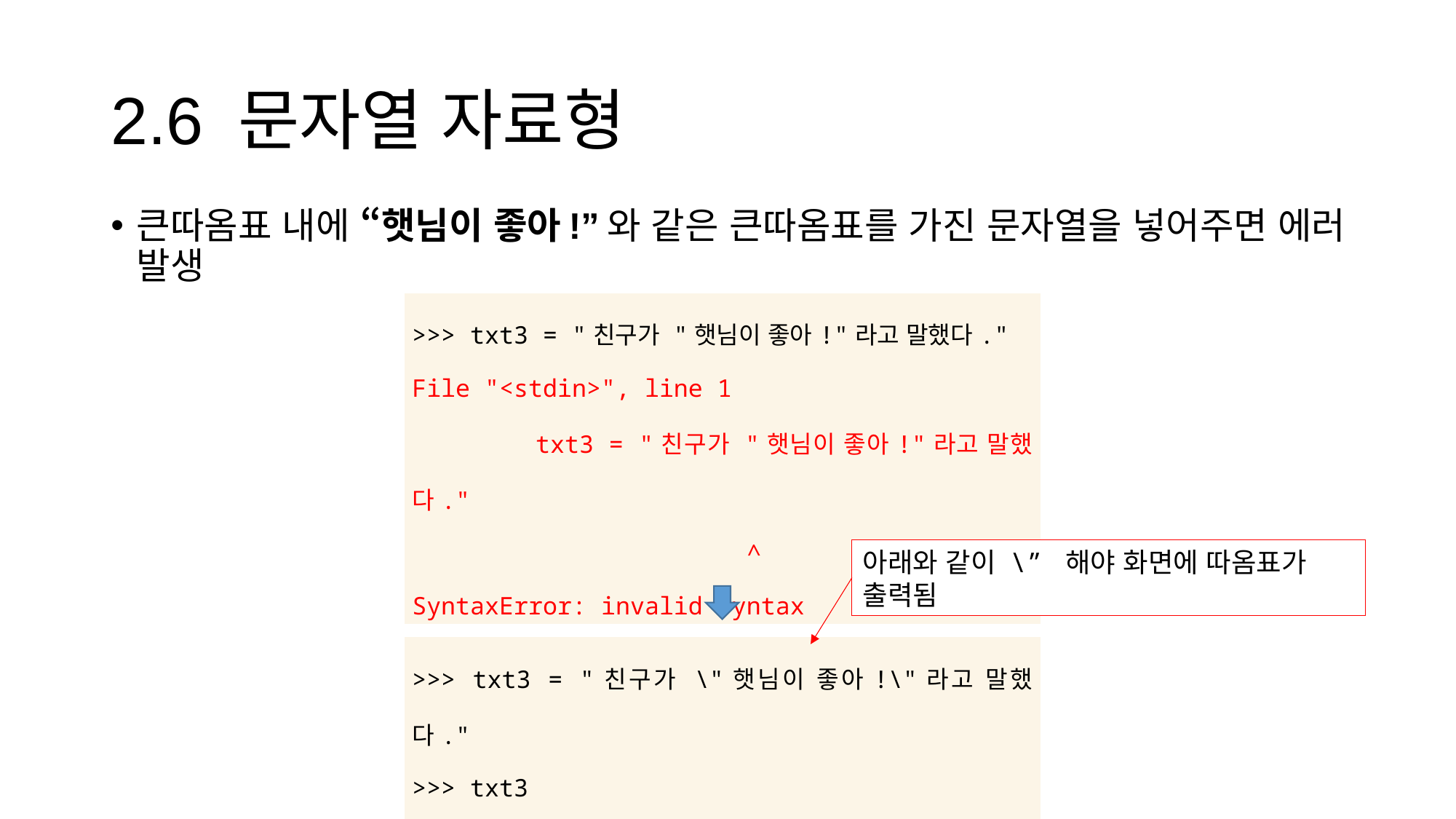

# 2.6 문자열 자료형
큰따옴표 내에 “햇님이 좋아!”와 같은 큰따옴표를 가진 문자열을 넣어주면 에러 발생

| >>> txt3 = "친구가 "햇님이 좋아!"라고 말했다." File "<stdin>", line 1 txt3 = "친구가 "햇님이 좋아!"라고 말했다." ^ SyntaxError: invalid syntax |
| --- |
아래와 같이 \” 해야 화면에 따옴표가 출력됨

| >>> txt3 = "친구가 \"햇님이 좋아!\"라고 말했다." >>> txt3 "친구가 "햇님이 좋아!"라고 말했다." |
| --- |